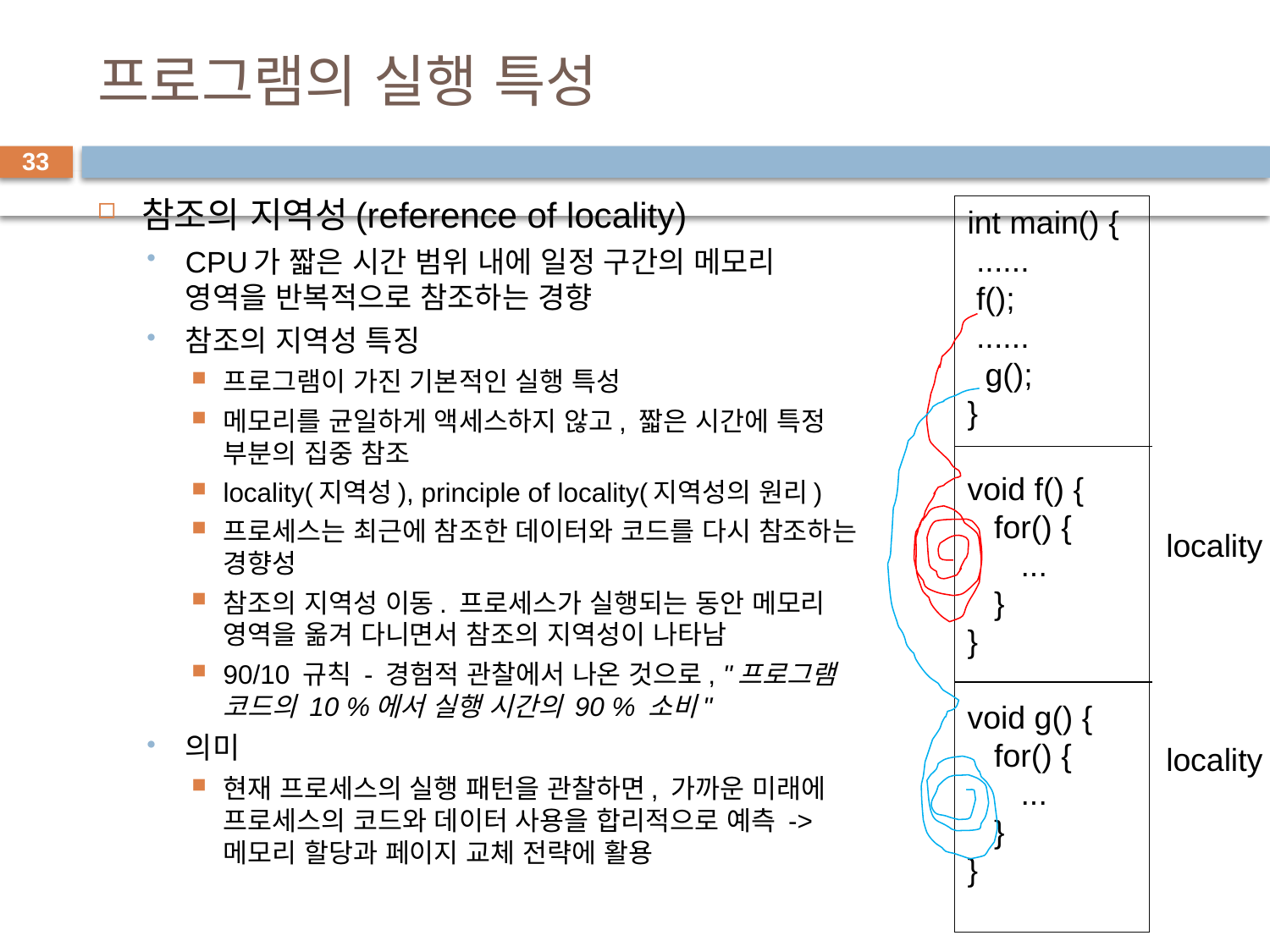

# 프로그램의 실행 특성
33
참조의 지역성(reference of locality)
CPU가 짧은 시간 범위 내에 일정 구간의 메모리 영역을 반복적으로 참조하는 경향
참조의 지역성 특징
프로그램이 가진 기본적인 실행 특성
메모리를 균일하게 액세스하지 않고, 짧은 시간에 특정 부분의 집중 참조
locality(지역성), principle of locality(지역성의 원리)
프로세스는 최근에 참조한 데이터와 코드를 다시 참조하는 경향성
참조의 지역성 이동. 프로세스가 실행되는 동안 메모리 영역을 옮겨 다니면서 참조의 지역성이 나타남
90/10 규칙 - 경험적 관찰에서 나온 것으로, "프로그램 코드의 10 %에서 실행 시간의 90 % 소비"
의미
현재 프로세스의 실행 패턴을 관찰하면, 가까운 미래에 프로세스의 코드와 데이터 사용을 합리적으로 예측 -> 메모리 할당과 페이지 교체 전략에 활용
int main() {
 ......
 f();
 ......
  g();
}

void f() {
   for() {
      ...
   }
}

void g() {
   for() {
      ...
   }
}

locality
locality